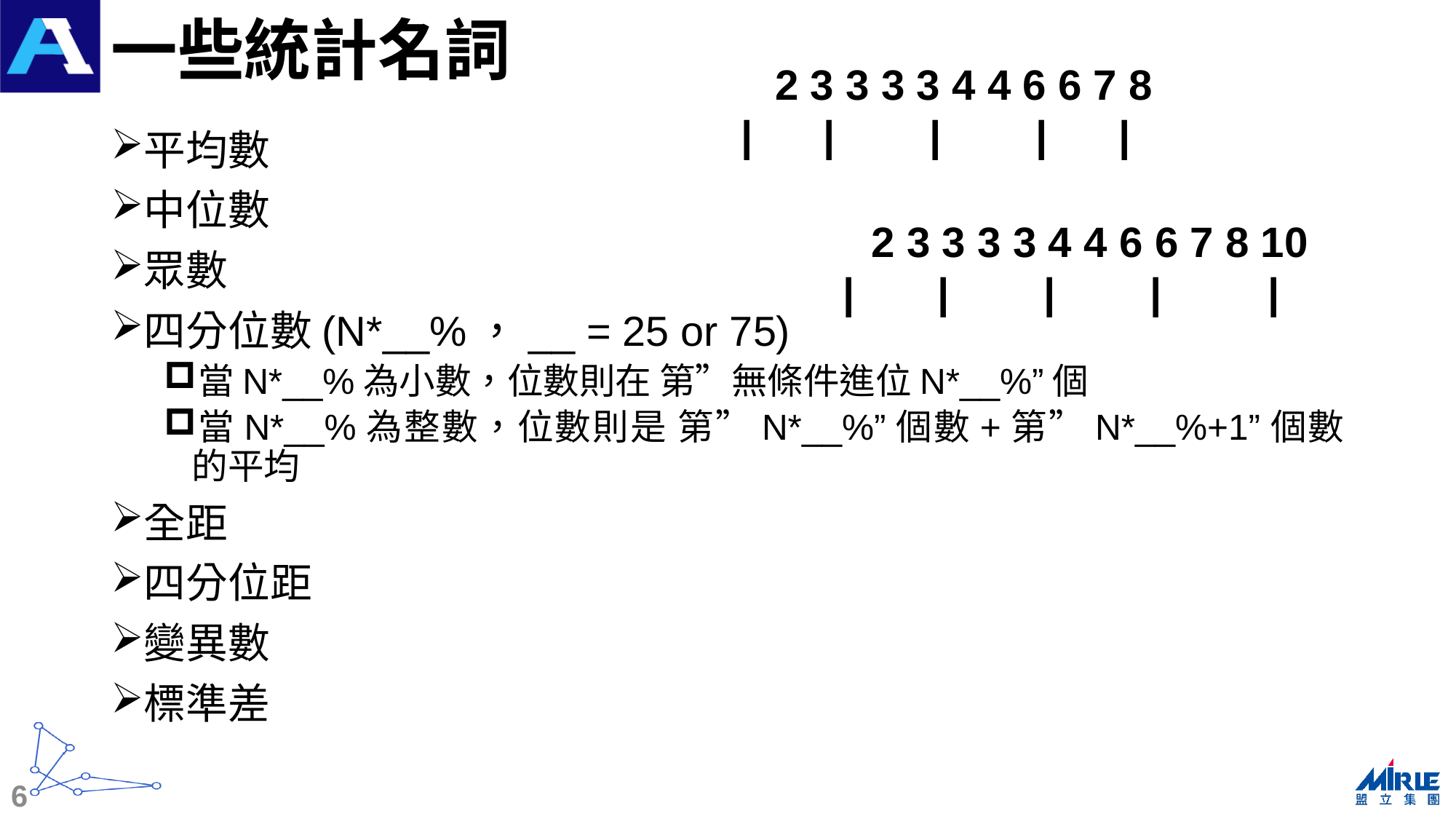

# 一些統計名詞
2 3 3 3 3 4 4 6 6 7 8
            |      |        |        |      |
平均數
中位數
眾數
四分位數(N*__%，__ = 25 or 75)
當N*__%為小數，位數則在 第”無條件進位N*__%”個
當N*__%為整數，位數則是 第”N*__%”個數+第”N*__%+1”個數 的平均
全距
四分位距
變異數
標準差
2 3 3 3 3 4 4 6 6 7 8 10
          |       |        |        |         |
6